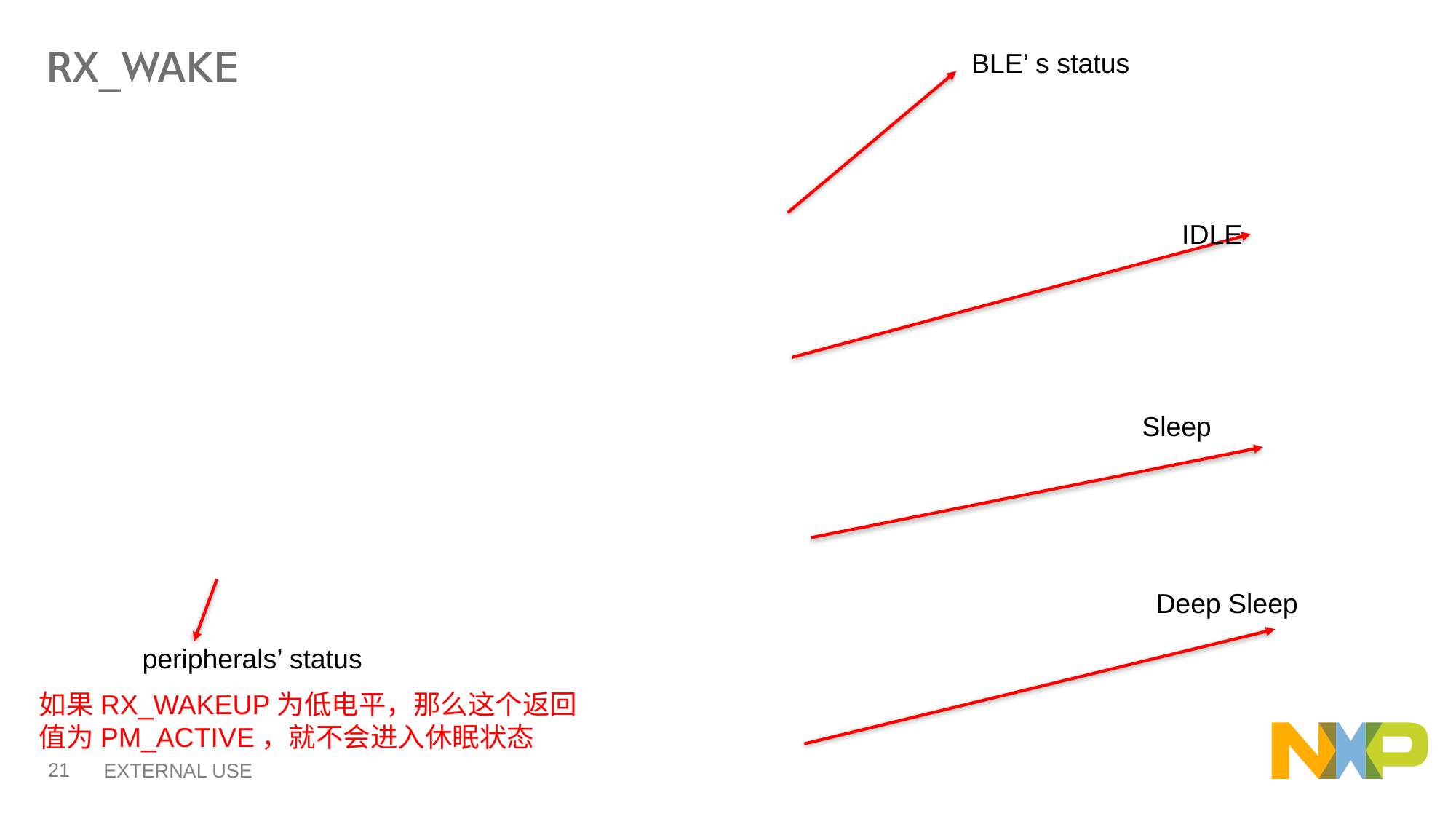

# RX_WAKE
BLE’ s status

IDLE
Sleep
Deep Sleep
peripherals’ status
如果RX_WAKEUP为低电平，那么这个返回值为PM_ACTIVE，就不会进入休眠状态